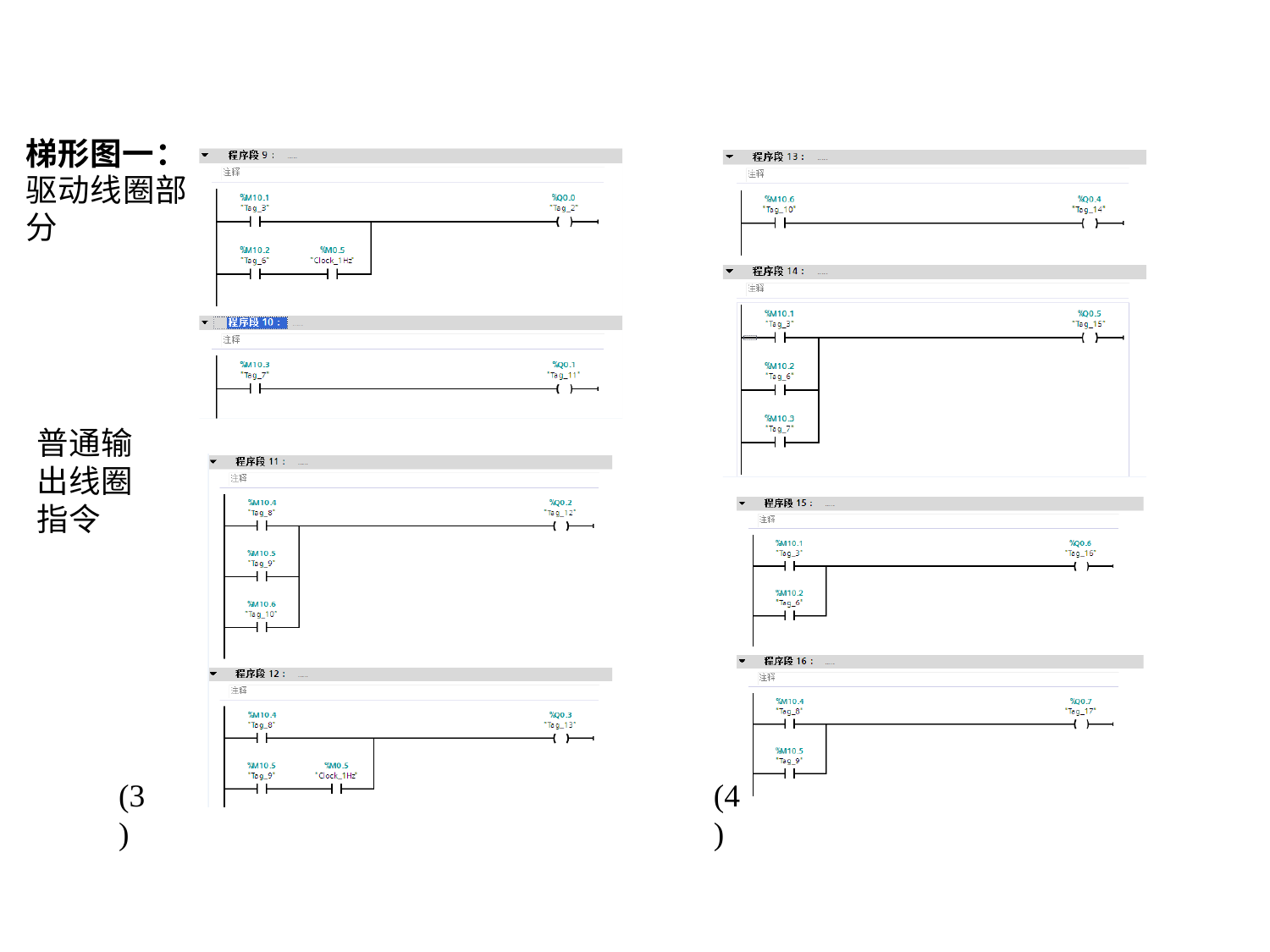

# 梯形图一： 驱动线圈部 分

普通输 出线圈 指令

(3
)
(4
)